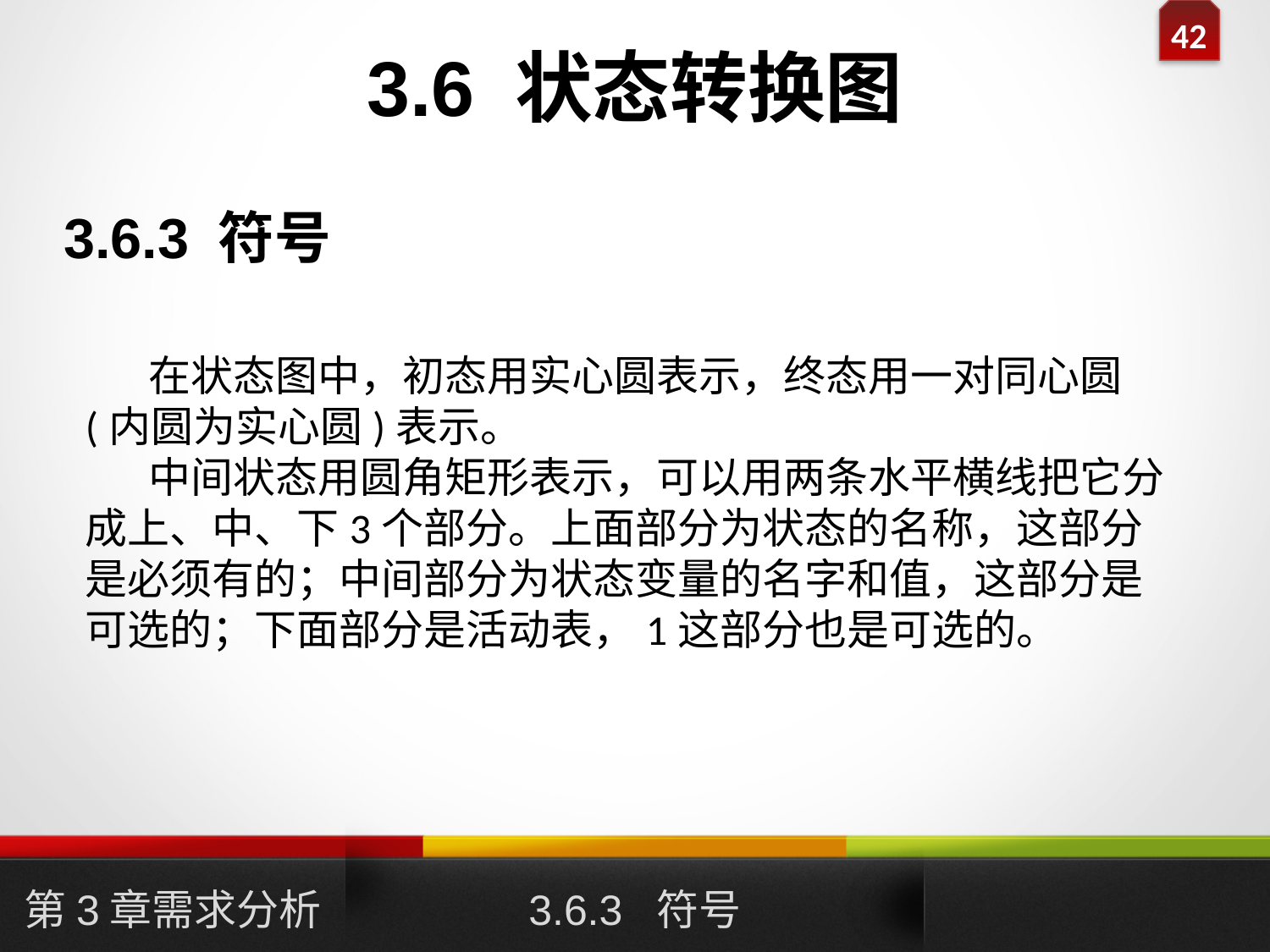

# 3.6 状态转换图
3.6.3 符号
在状态图中，初态用实心圆表示，终态用一对同心圆(内圆为实心圆)表示。
中间状态用圆角矩形表示，可以用两条水平横线把它分成上、中、下3个部分。上面部分为状态的名称，这部分是必须有的；中间部分为状态变量的名字和值，这部分是可选的；下面部分是活动表，1这部分也是可选的。
第3章需求分析
3.6.3  符号